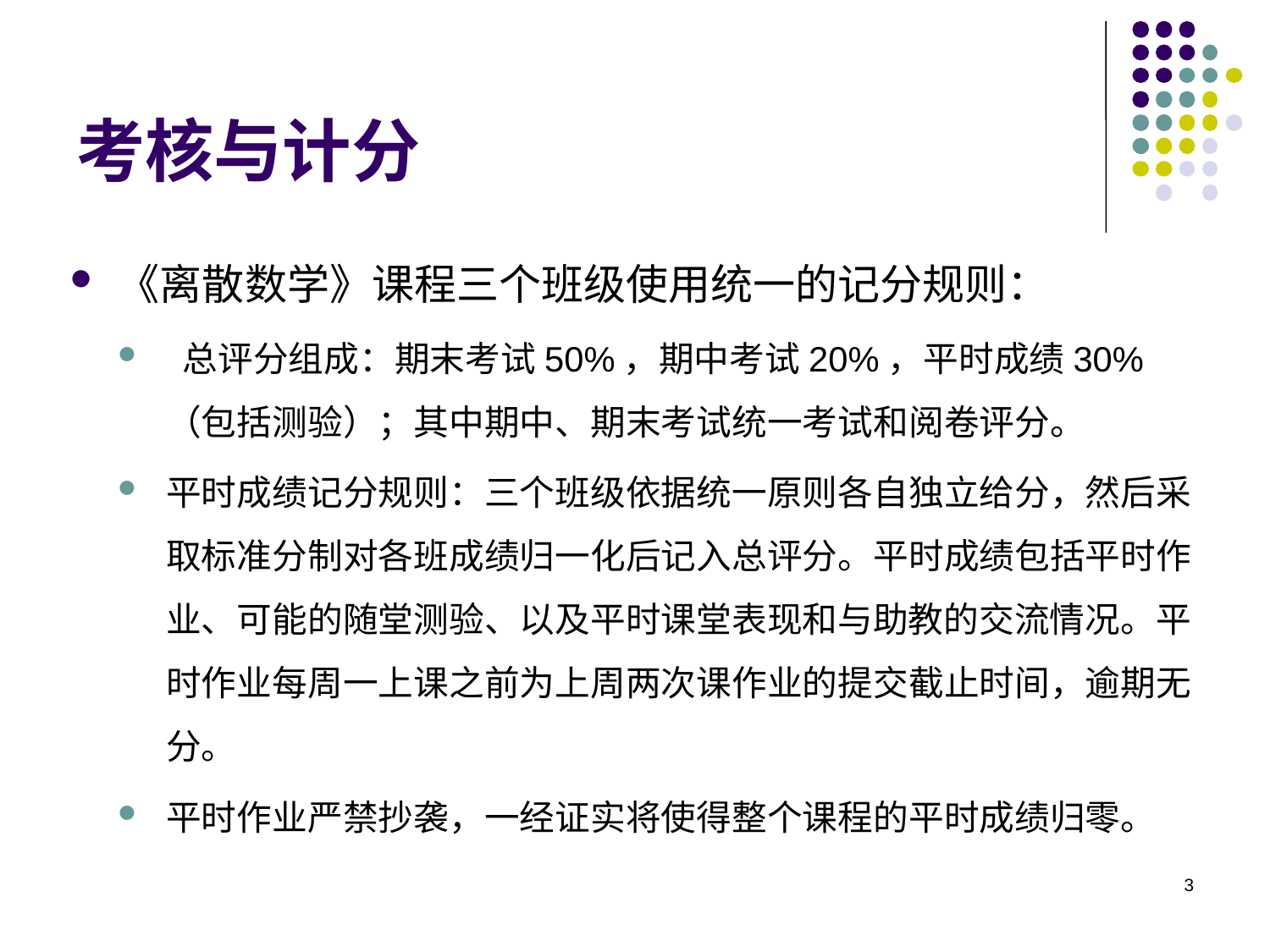

# 考核与计分
《离散数学》课程三个班级使用统一的记分规则：
 总评分组成：期末考试50%，期中考试20%，平时成绩30%（包括测验）；其中期中、期末考试统一考试和阅卷评分。
平时成绩记分规则：三个班级依据统一原则各自独立给分，然后采取标准分制对各班成绩归一化后记入总评分。平时成绩包括平时作业、可能的随堂测验、以及平时课堂表现和与助教的交流情况。平时作业每周一上课之前为上周两次课作业的提交截止时间，逾期无分。
平时作业严禁抄袭，一经证实将使得整个课程的平时成绩归零。
3